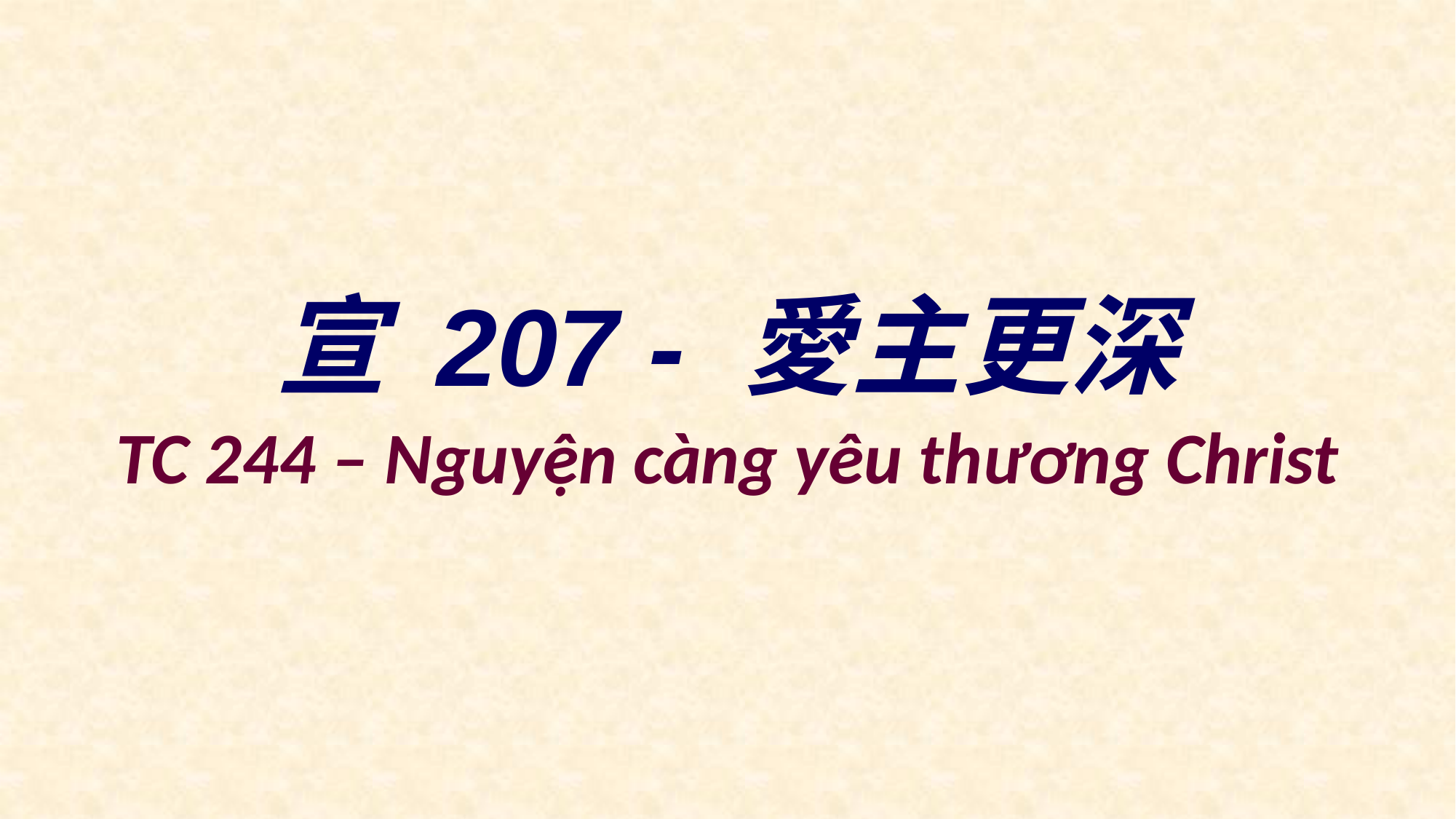

# 宣 207 - 愛主更深
TC 244 – Nguyện càng yêu thương Christ